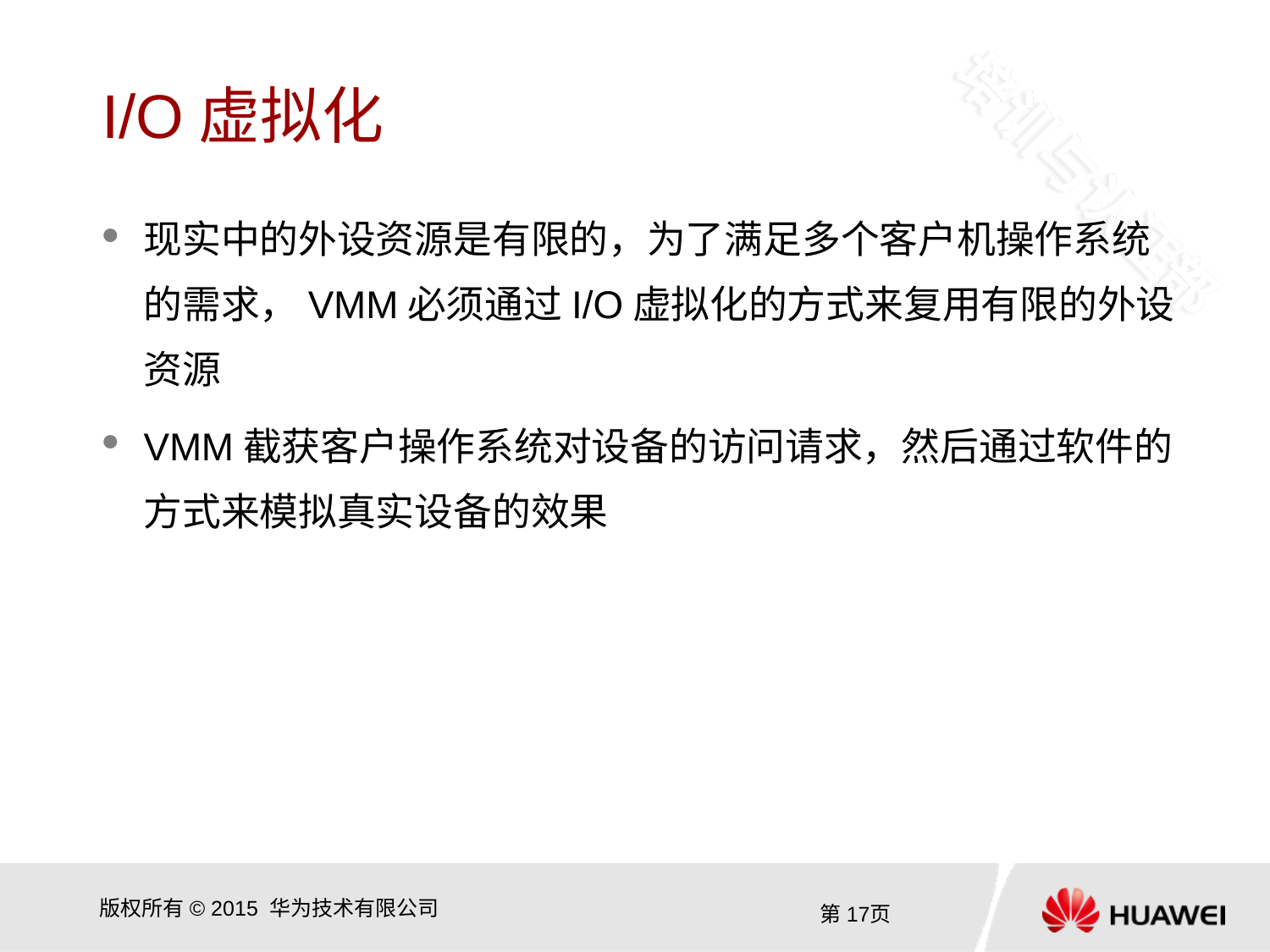

# I/O虚拟化
现实中的外设资源是有限的，为了满足多个客户机操作系统的需求，VMM必须通过I/O虚拟化的方式来复用有限的外设资源
VMM截获客户操作系统对设备的访问请求，然后通过软件的方式来模拟真实设备的效果